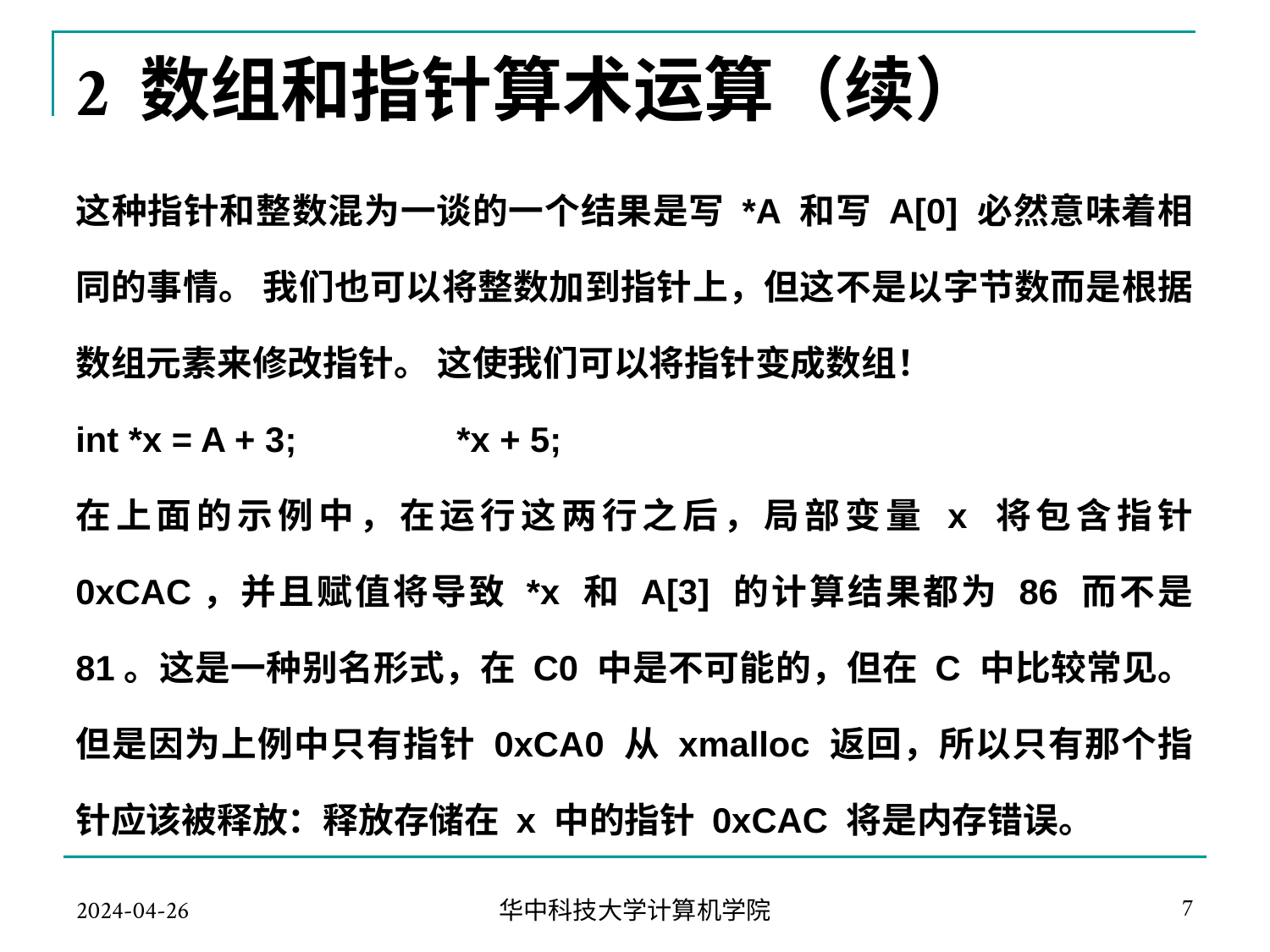

# 2 数组和指针算术运算（续）
这种指针和整数混为一谈的一个结果是写 *A 和写 A[0] 必然意味着相同的事情。 我们也可以将整数加到指针上，但这不是以字节数而是根据数组元素来修改指针。 这使我们可以将指针变成数组！
int *x = A + 3; 		*x + 5;
在上面的示例中，在运行这两行之后，局部变量 x 将包含指针 0xCAC，并且赋值将导致 *x 和 A[3] 的计算结果都为 86 而不是 81。这是一种别名形式，在 C0 中是不可能的，但在 C 中比较常见。但是因为上例中只有指针 0xCA0 从 xmalloc 返回，所以只有那个指针应该被释放：释放存储在 x 中的指针 0xCAC 将是内存错误。
2024-04-26
7
华中科技大学计算机学院